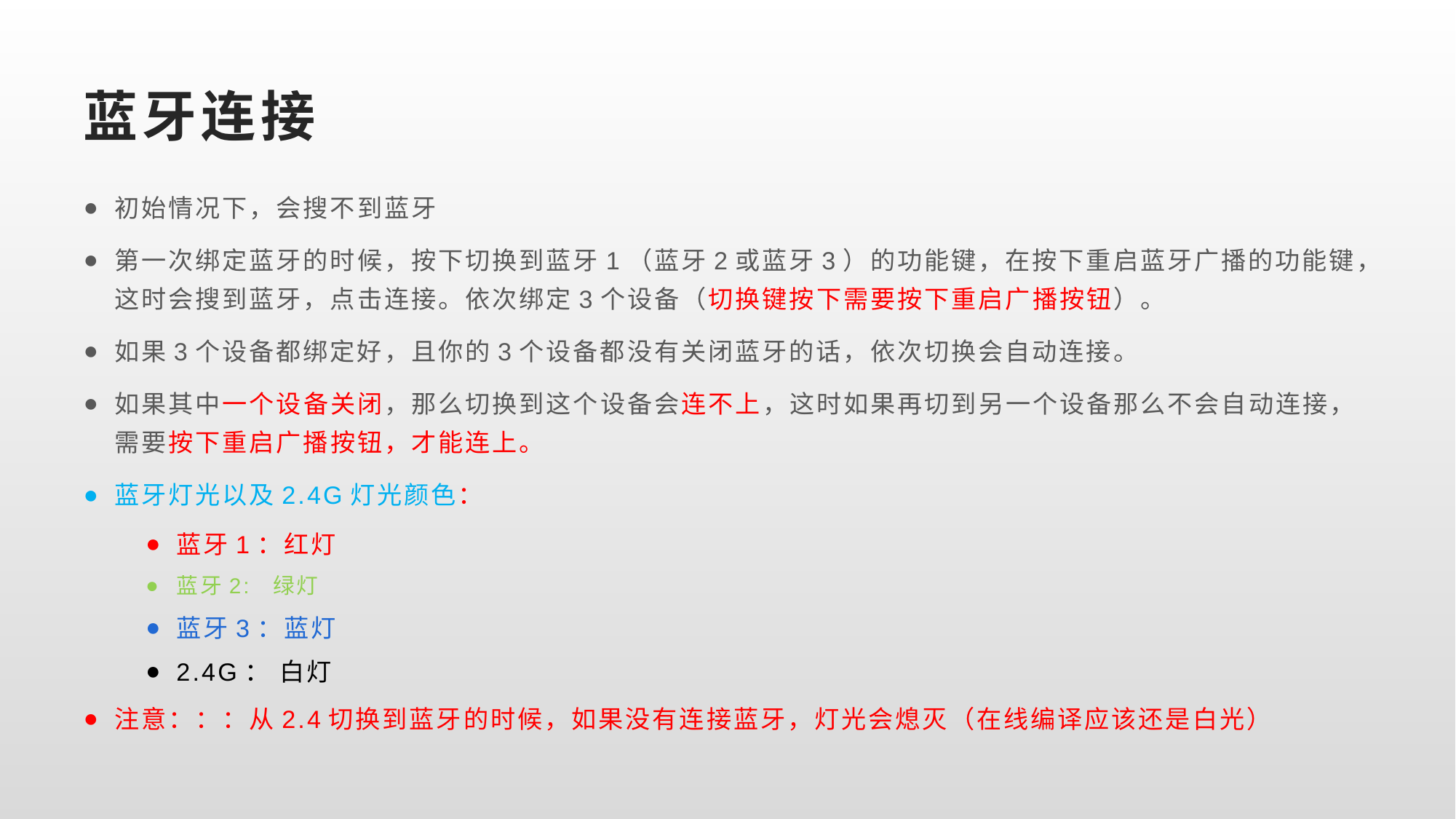

# 蓝牙连接
初始情况下，会搜不到蓝牙
第一次绑定蓝牙的时候，按下切换到蓝牙1（蓝牙2或蓝牙3）的功能键，在按下重启蓝牙广播的功能键，这时会搜到蓝牙，点击连接。依次绑定3个设备（切换键按下需要按下重启广播按钮）。
如果3个设备都绑定好，且你的3个设备都没有关闭蓝牙的话，依次切换会自动连接。
如果其中一个设备关闭，那么切换到这个设备会连不上，这时如果再切到另一个设备那么不会自动连接，需要按下重启广播按钮，才能连上。
蓝牙灯光以及2.4G灯光颜色：
蓝牙1：红灯
蓝牙2:  绿灯
蓝牙3：蓝灯
2.4G： 白灯
注意：：：从2.4切换到蓝牙的时候，如果没有连接蓝牙，灯光会熄灭（在线编译应该还是白光）